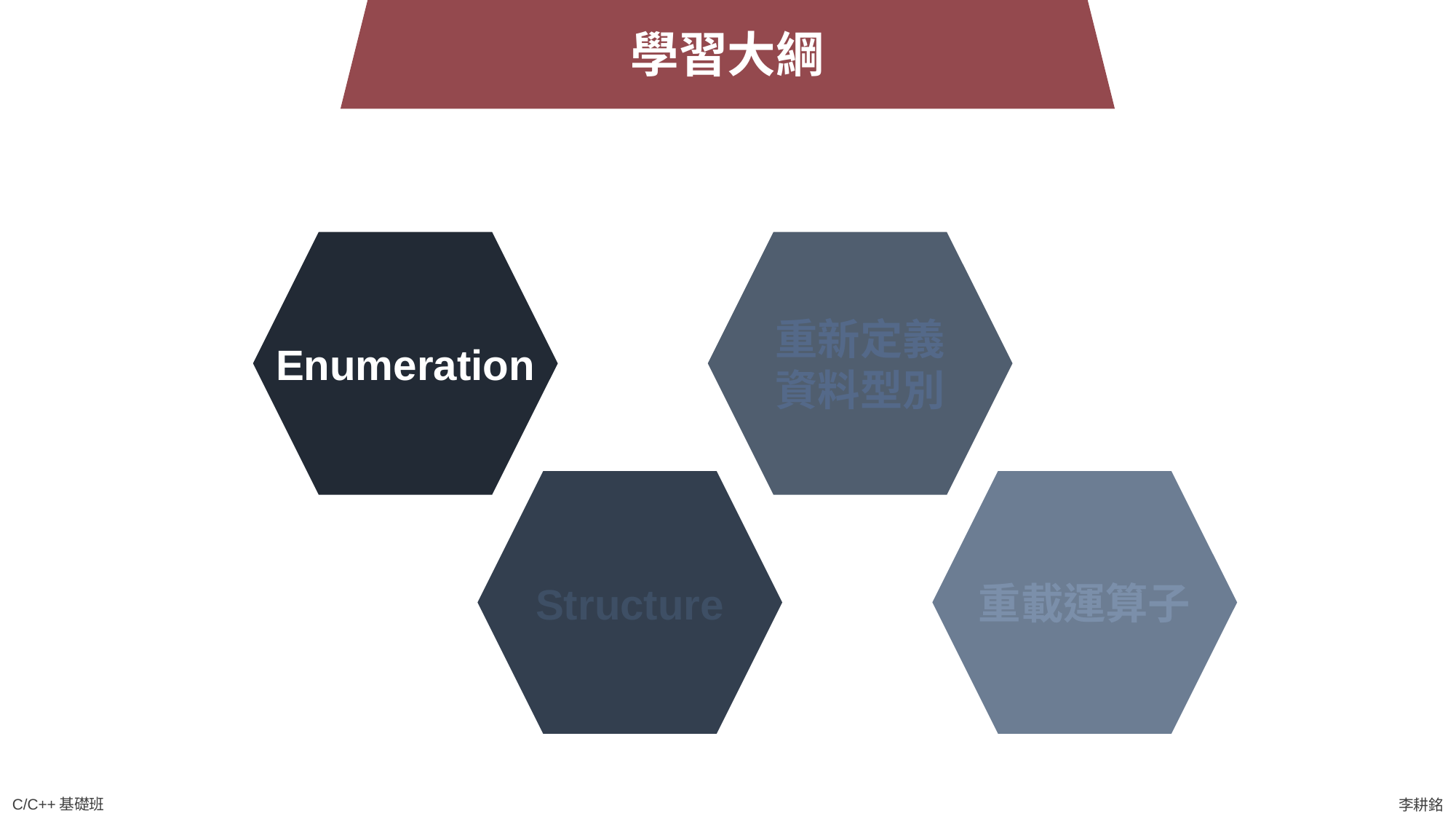

學習大綱

重新定義資料型別
Enumeration

重載運算子
Structure
C/C++基礎班
李耕銘